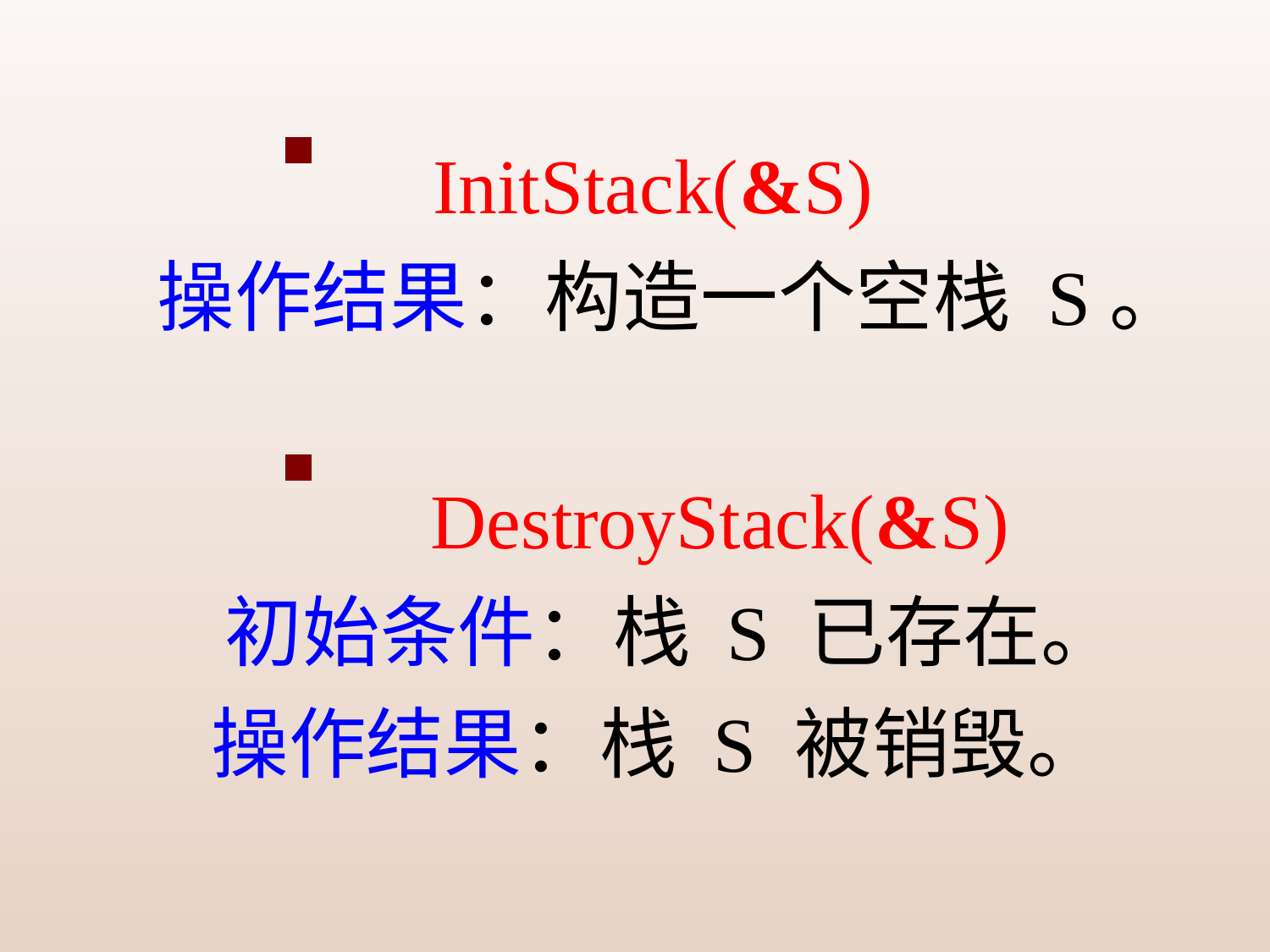

# InitStack(&S) 操作结果：构造一个空栈 S。 DestroyStack(&S) 初始条件：栈 S 已存在。 操作结果：栈 S 被销毁。